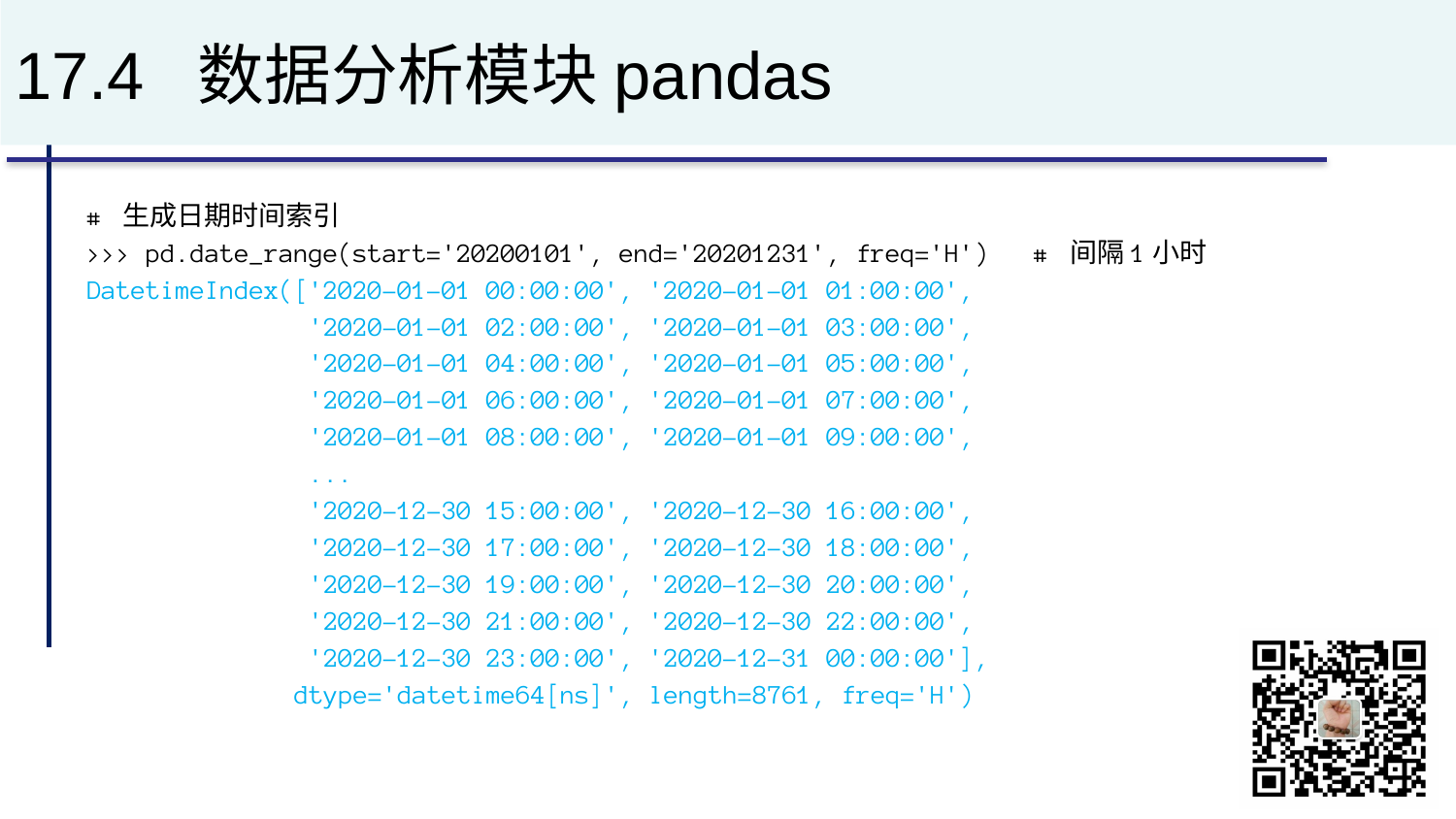

# 17.4  数据分析模块pandas
# 生成日期时间索引
>>> pd.date_range(start='20200101', end='20201231', freq='H')   # 间隔1小时
DatetimeIndex(['2020-01-01 00:00:00', '2020-01-01 01:00:00',
               '2020-01-01 02:00:00', '2020-01-01 03:00:00',
               '2020-01-01 04:00:00', '2020-01-01 05:00:00',
               '2020-01-01 06:00:00', '2020-01-01 07:00:00',
               '2020-01-01 08:00:00', '2020-01-01 09:00:00',
               ...
               '2020-12-30 15:00:00', '2020-12-30 16:00:00',
               '2020-12-30 17:00:00', '2020-12-30 18:00:00',
               '2020-12-30 19:00:00', '2020-12-30 20:00:00',
               '2020-12-30 21:00:00', '2020-12-30 22:00:00',
               '2020-12-30 23:00:00', '2020-12-31 00:00:00'],
              dtype='datetime64[ns]', length=8761, freq='H')